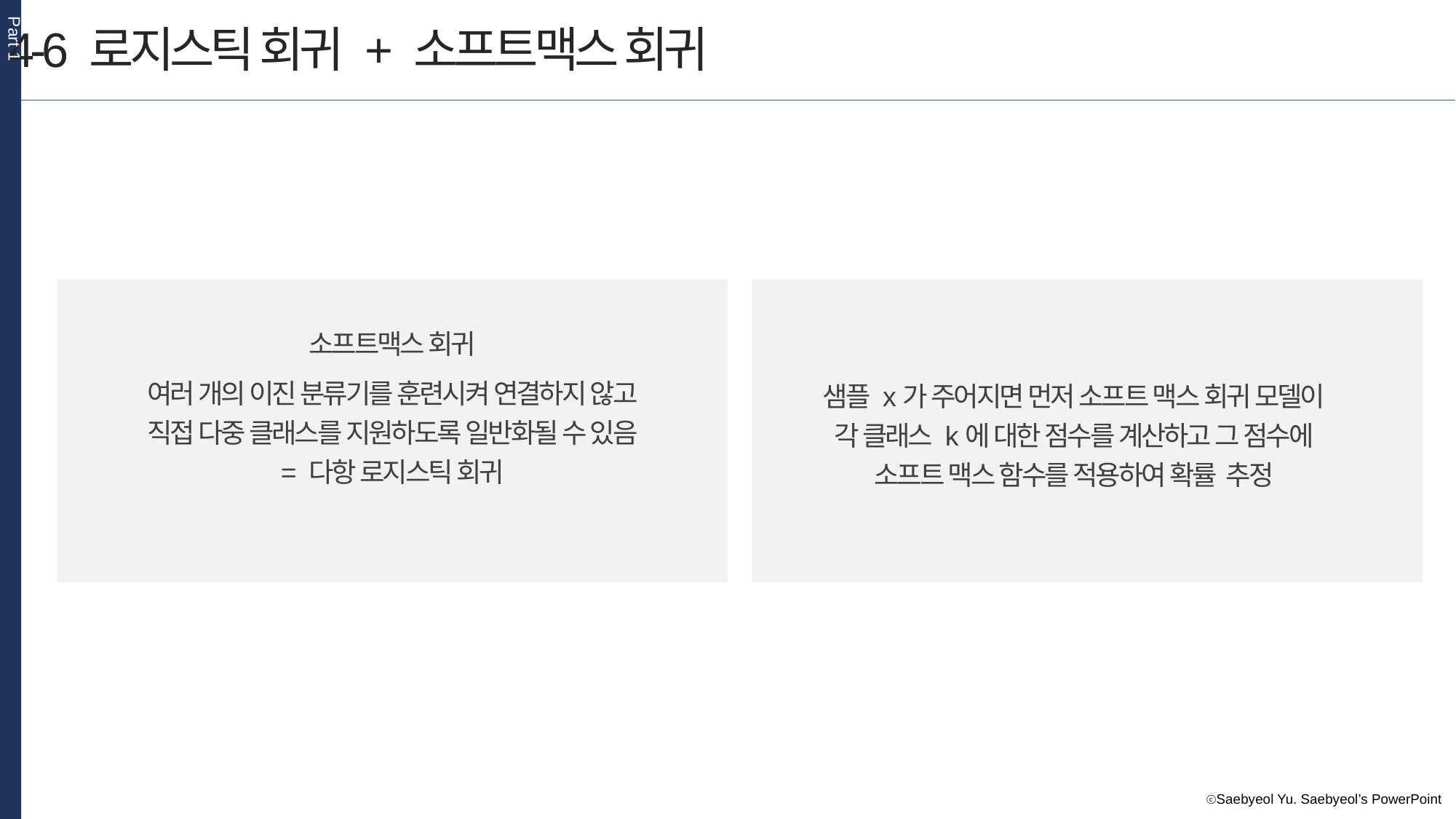

Part 1
4-6 로지스틱 회귀 + 소프트맥스 회귀

소프트맥스 회귀
여러 개의 이진 분류기를 훈련시켜 연결하지 않고
직접 다중 클래스를 지원하도록 일반화될 수 있음
= 다항 로지스틱 회귀
샘플 x가 주어지면 먼저 소프트 맥스 회귀 모델이
각 클래스 k에 대한 점수를 계산하고 그 점수에
소프트 맥스 함수를 적용하여 확률  추정